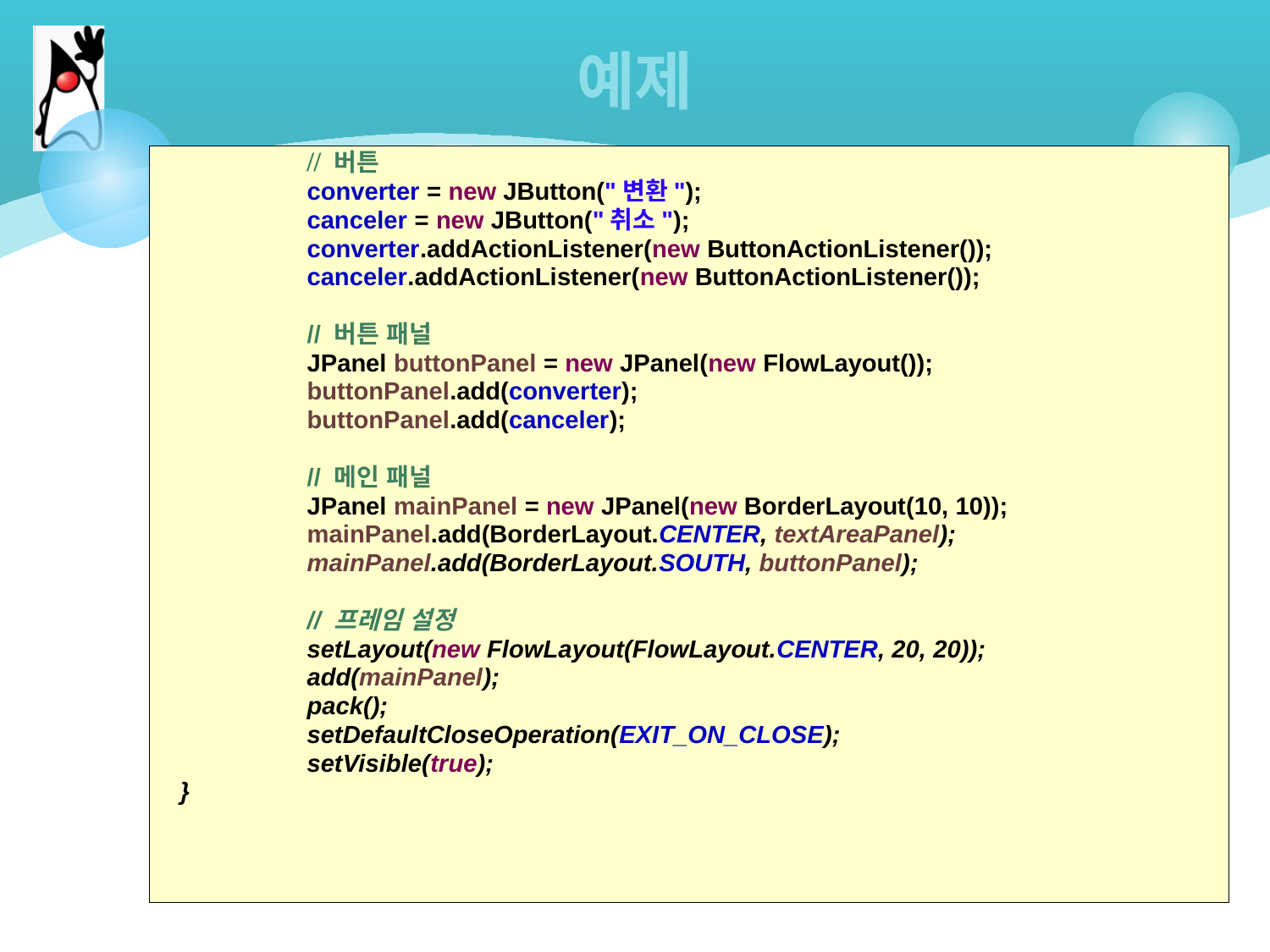

# 예제
		// 버튼
		converter = new JButton("변환");
		canceler = new JButton("취소");
		converter.addActionListener(new ButtonActionListener());
		canceler.addActionListener(new ButtonActionListener());

		// 버튼 패널
		JPanel buttonPanel = new JPanel(new FlowLayout());
		buttonPanel.add(converter);
		buttonPanel.add(canceler);

		// 메인 패널
		JPanel mainPanel = new JPanel(new BorderLayout(10, 10));
		mainPanel.add(BorderLayout.CENTER, textAreaPanel);
		mainPanel.add(BorderLayout.SOUTH, buttonPanel);

		// 프레임 설정
		setLayout(new FlowLayout(FlowLayout.CENTER, 20, 20));
		add(mainPanel);
		pack();
		setDefaultCloseOperation(EXIT_ON_CLOSE);
		setVisible(true);
	}